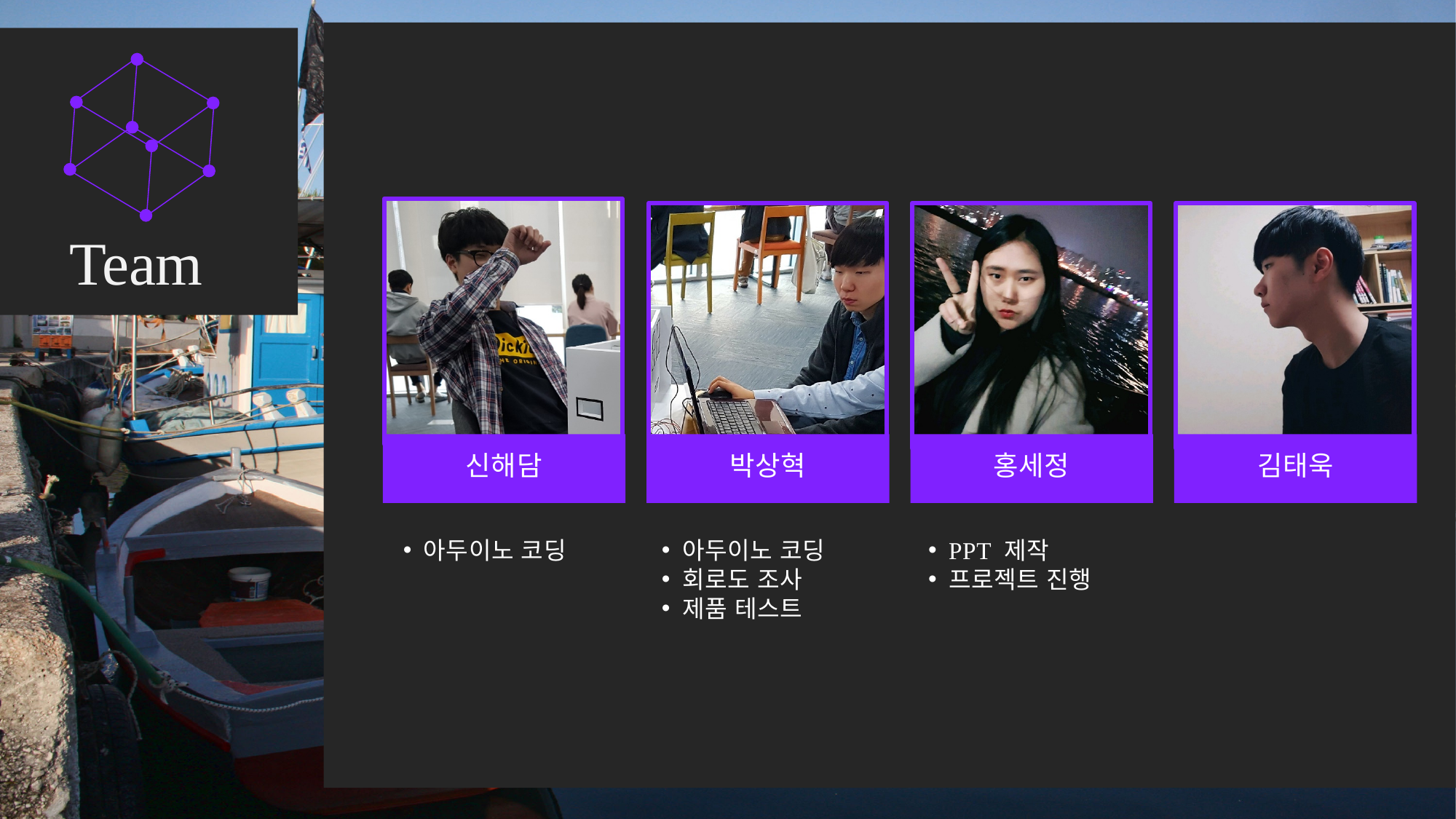

Team

신해담
박상혁
홍세정
김태욱
아두이노 코딩
아두이노 코딩
회로도 조사
제품 테스트
PPT 제작
프로젝트 진행